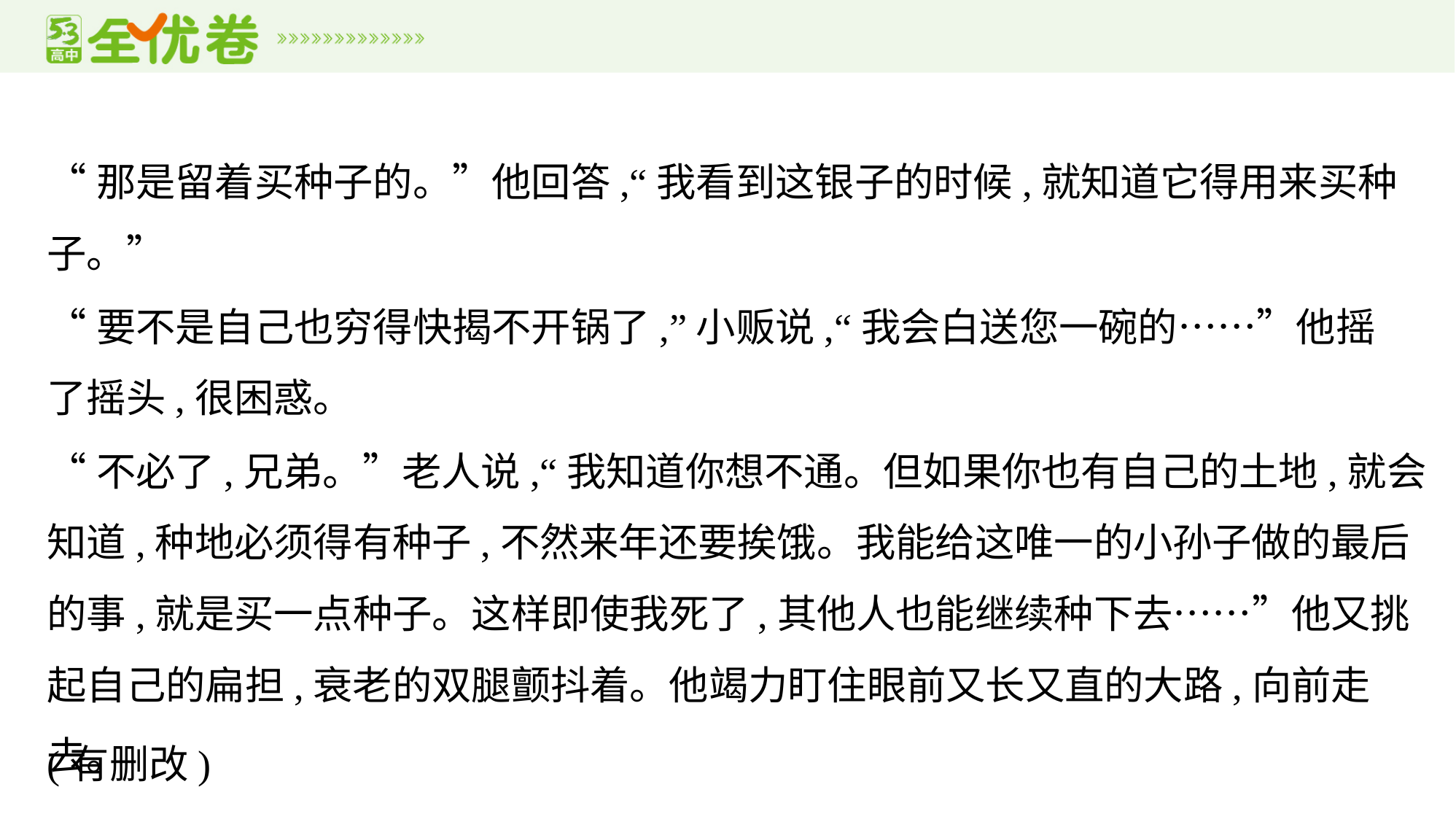

“那是留着买种子的。”他回答,“我看到这银子的时候,就知道它得用来买种
子。”
“要不是自己也穷得快揭不开锅了,”小贩说,“我会白送您一碗的……”他摇
了摇头,很困惑。
“不必了,兄弟。”老人说,“我知道你想不通。但如果你也有自己的土地,就会知道,种地必须得有种子,不然来年还要挨饿。我能给这唯一的小孙子做的最后的事,就是买一点种子。这样即使我死了,其他人也能继续种下去……”他又挑起自己的扁担,衰老的双腿颤抖着。他竭力盯住眼前又长又直的大路,向前走去。
(有删改)